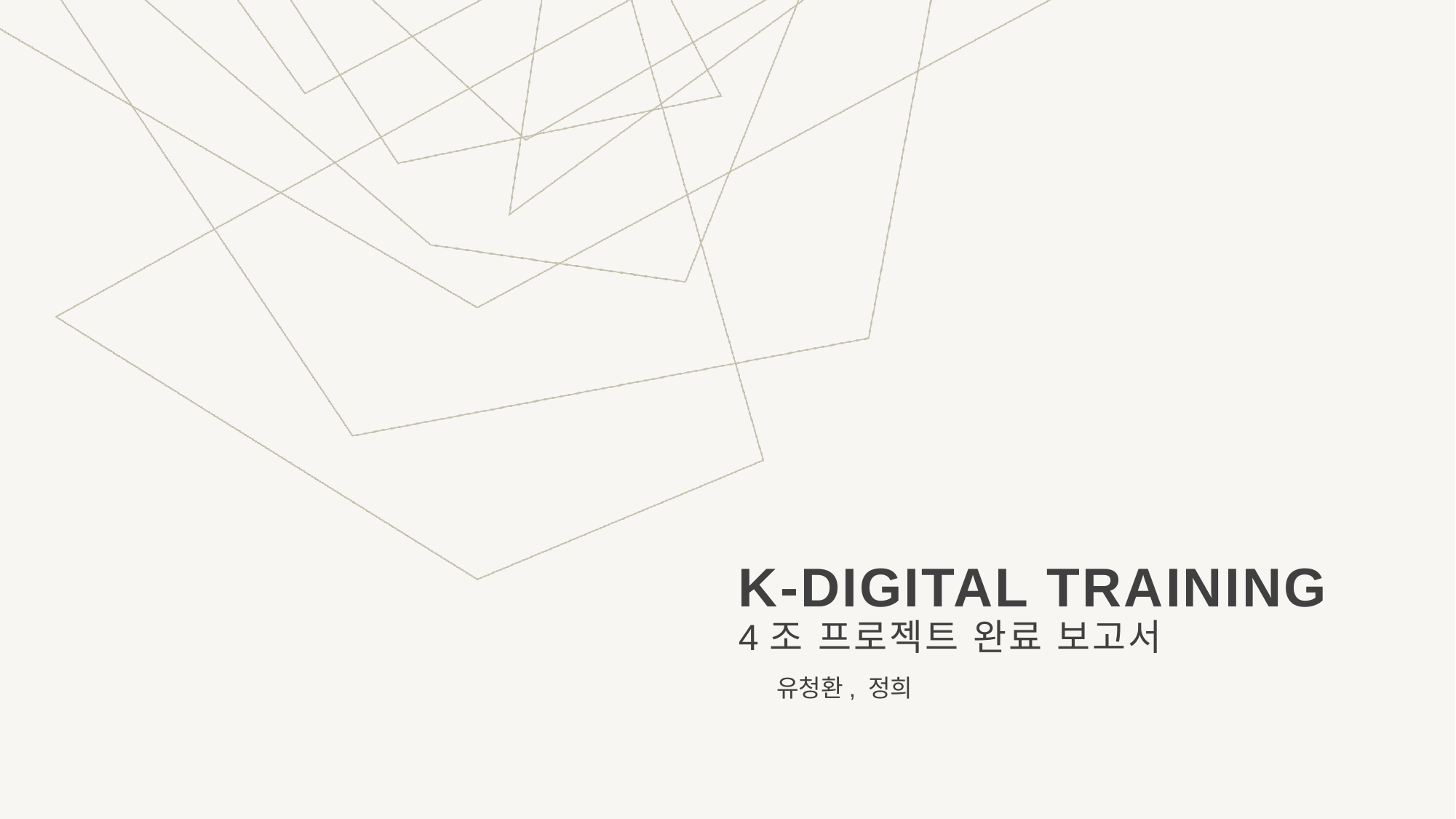

# K-digital TRAINING 4조 프로젝트 완료 보고서
유청환, 정희